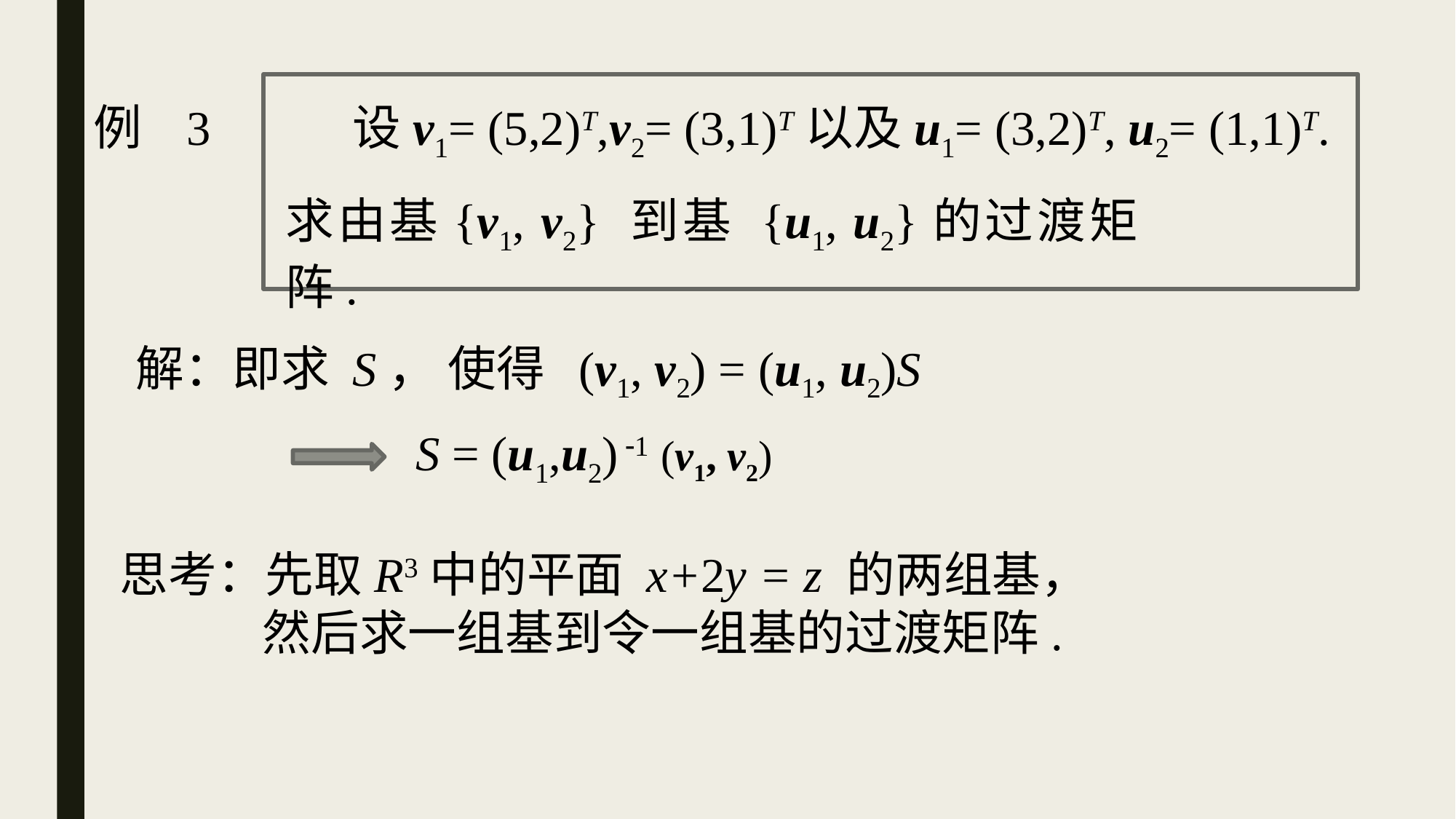

例   3
     设v1= (5,2)T,v2= (3,1)T以及u1= (3,2)T, u2= (1,1)T.
求由基{v1, v2} 到基 {u1, u2}的过渡矩阵.
解：即求 S， 使得  (v1, v2) = (u1, u2)S
S = (u1,u2) −1 (v1, v2)

思考：先取R3中的平面 x+2y = z 的两组基，
            然后求一组基到令一组基的过渡矩阵.